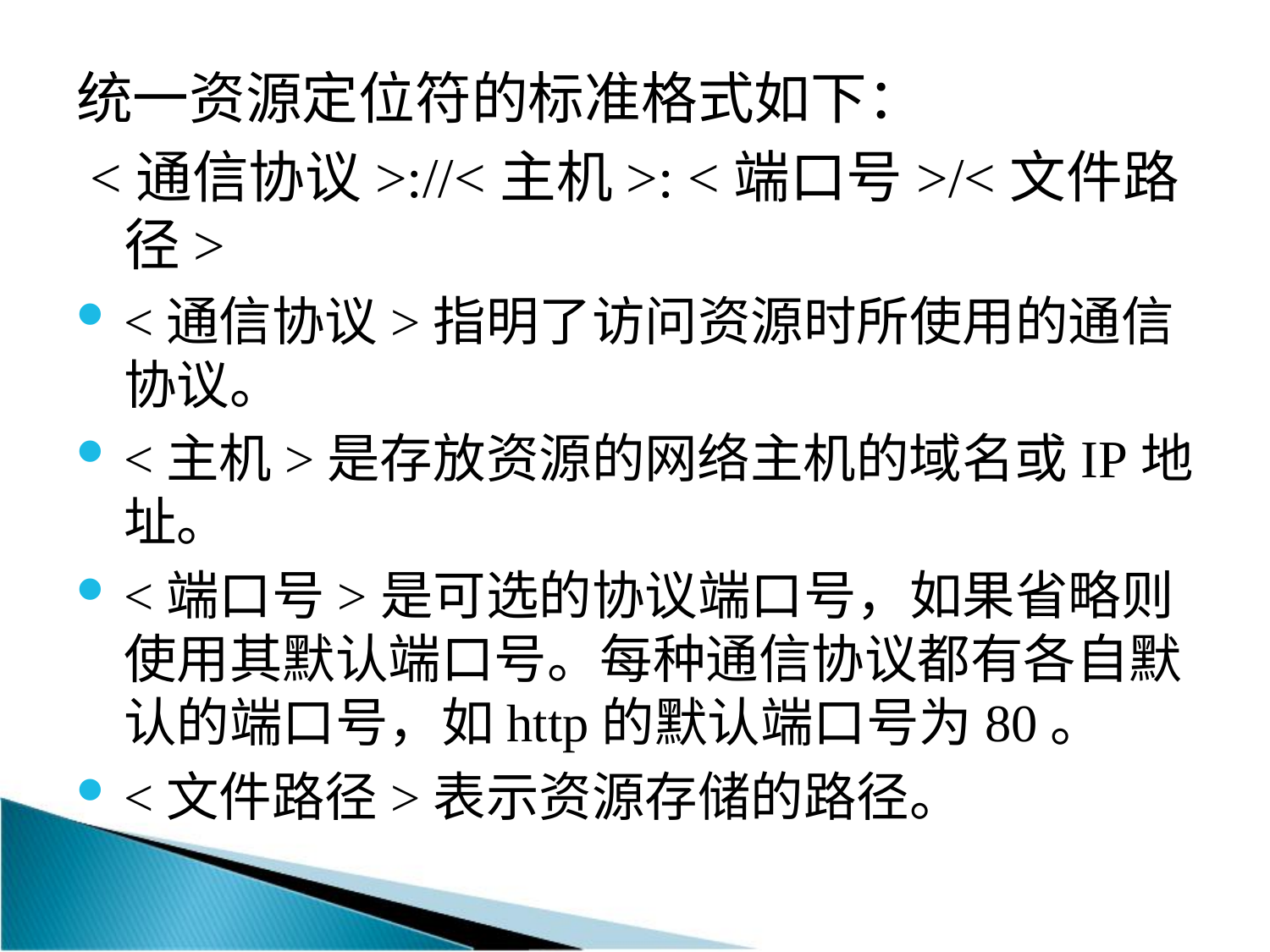

统一资源定位符的标准格式如下：
 <通信协议>://<主机>: <端口号>/<文件路径>
<通信协议>指明了访问资源时所使用的通信协议。
<主机>是存放资源的网络主机的域名或IP地址。
<端口号>是可选的协议端口号，如果省略则使用其默认端口号。每种通信协议都有各自默认的端口号，如http的默认端口号为80。
<文件路径>表示资源存储的路径。